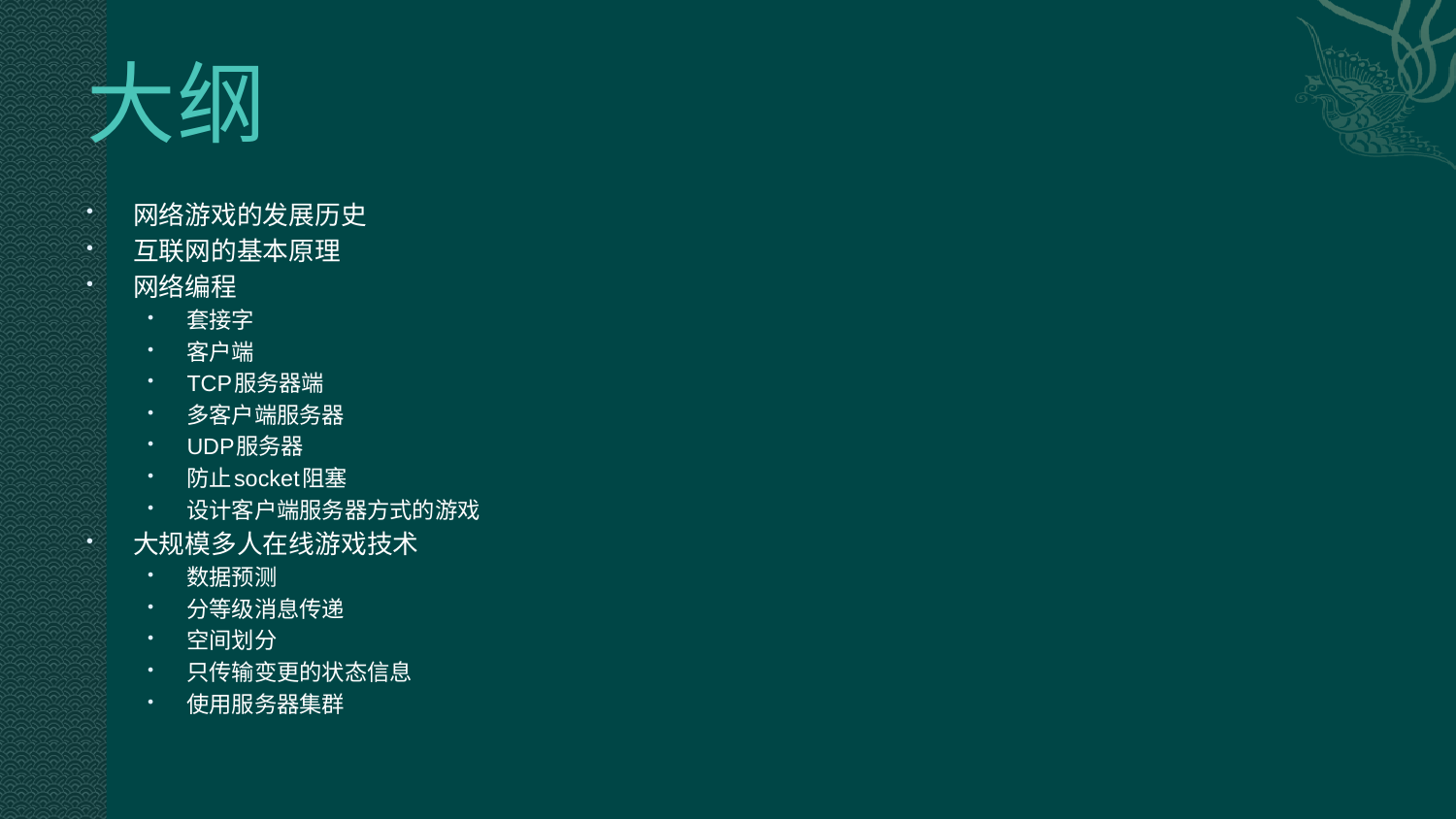

# 大纲
网络游戏的发展历史
互联网的基本原理
网络编程
套接字
客户端
TCP服务器端
多客户端服务器
UDP服务器
防止socket阻塞
设计客户端服务器方式的游戏
大规模多人在线游戏技术
数据预测
分等级消息传递
空间划分
只传输变更的状态信息
使用服务器集群